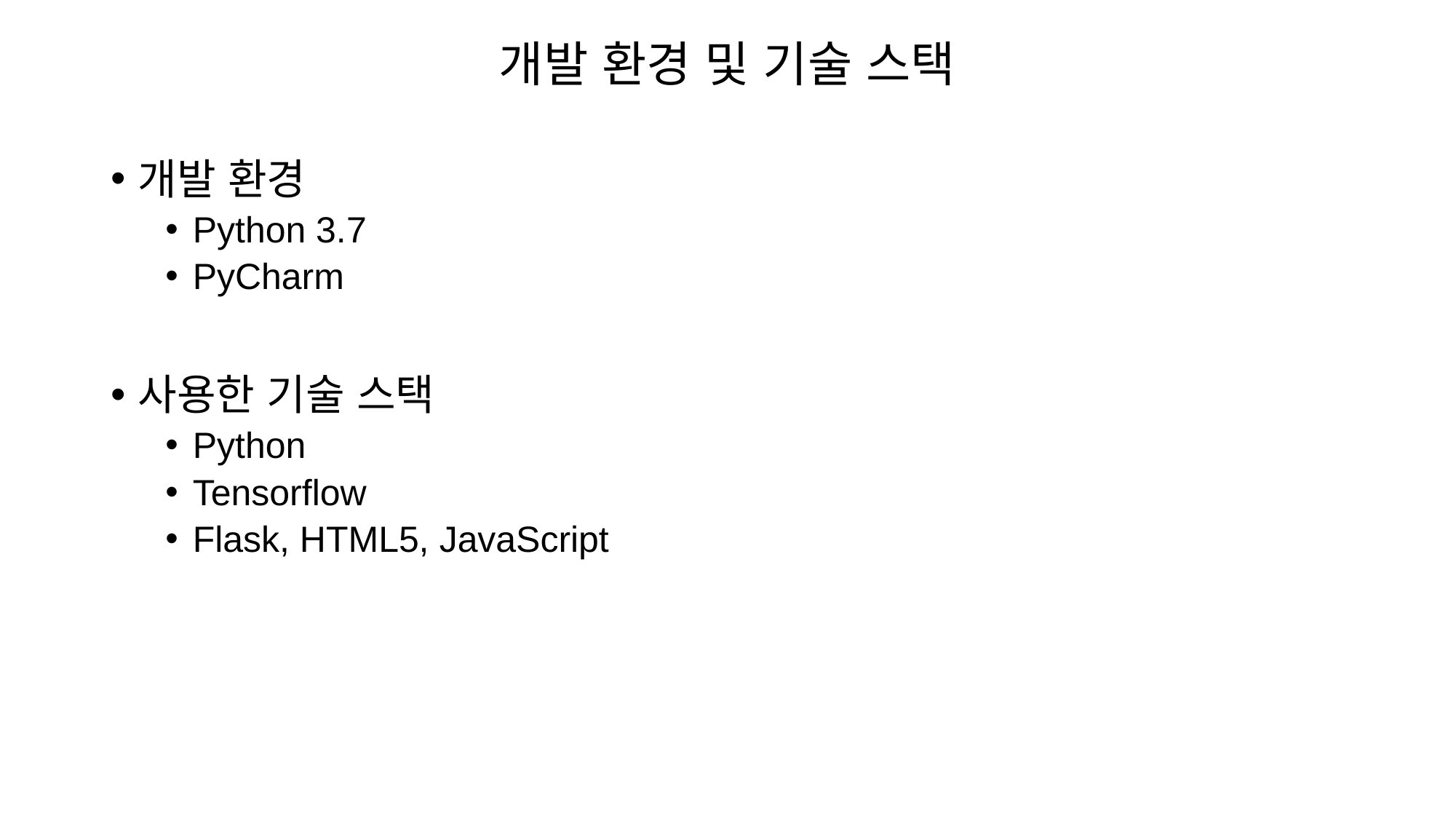

개발 환경 및 기술 스택
개발 환경
Python 3.7
PyCharm

사용한 기술 스택
Python
Tensorflow
Flask, HTML5, JavaScript